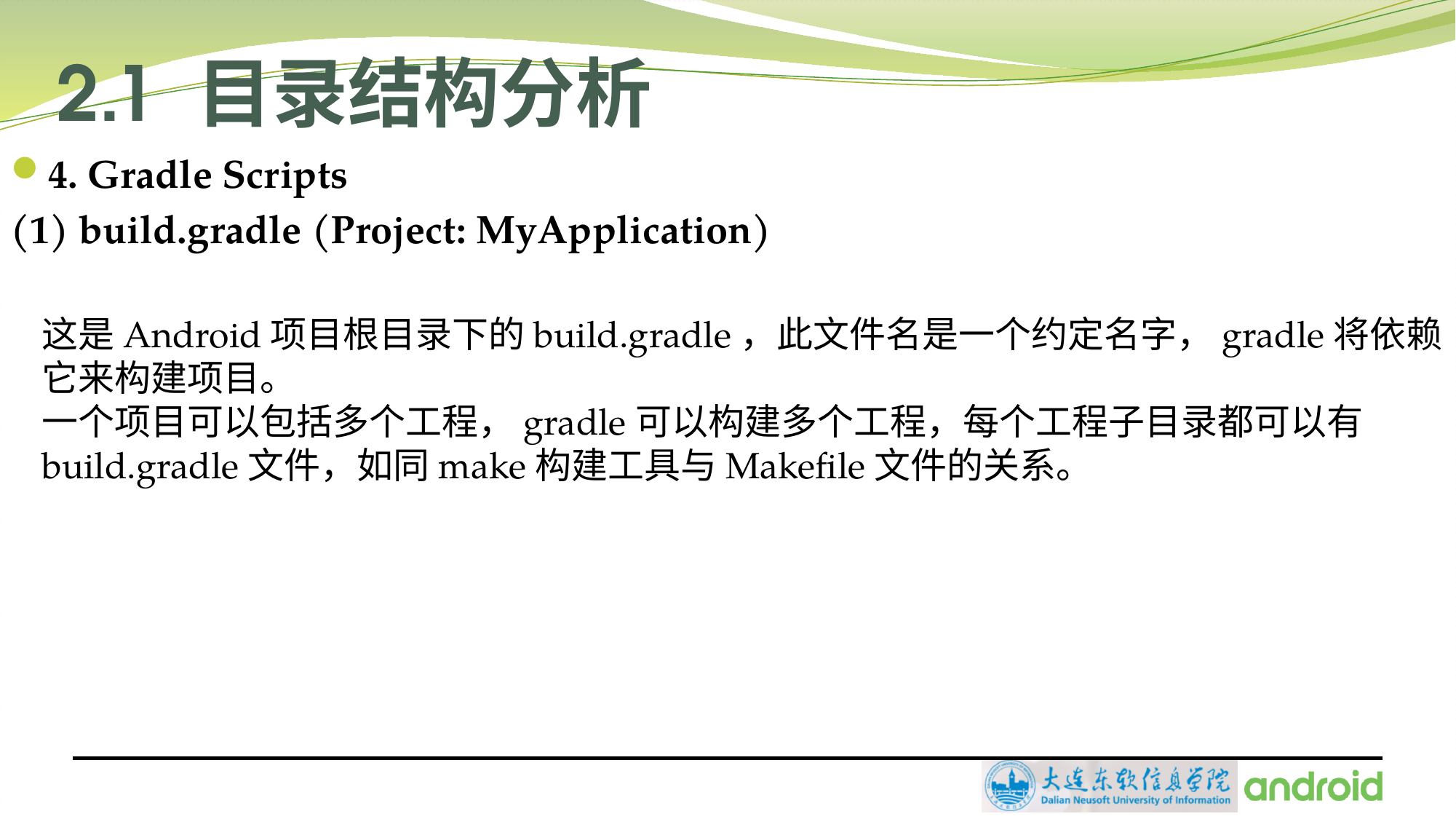

# 2.1 目录结构分析
4. Gradle Scripts
(1) build.gradle (Project: MyApplication)

这是Android项目根目录下的build.gradle，此文件名是一个约定名字，gradle将依赖它来构建项目。
一个项目可以包括多个工程，gradle可以构建多个工程，每个工程子目录都可以有build.gradle文件，如同make构建工具与Makefile文件的关系。